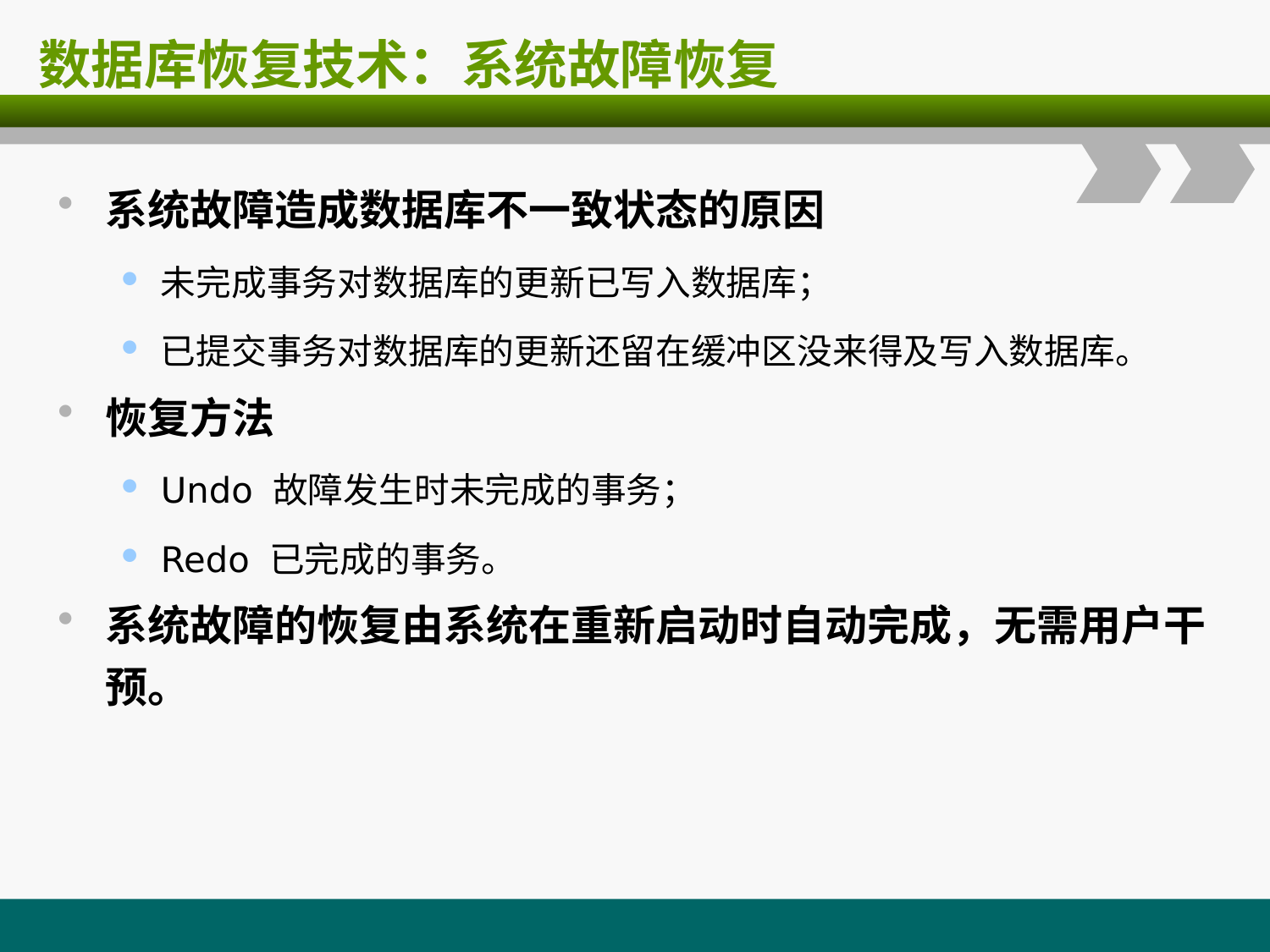

# 数据库恢复技术：系统故障恢复
系统故障造成数据库不一致状态的原因
未完成事务对数据库的更新已写入数据库；
已提交事务对数据库的更新还留在缓冲区没来得及写入数据库。
恢复方法
Undo 故障发生时未完成的事务；
Redo 已完成的事务。
系统故障的恢复由系统在重新启动时自动完成，无需用户干预。